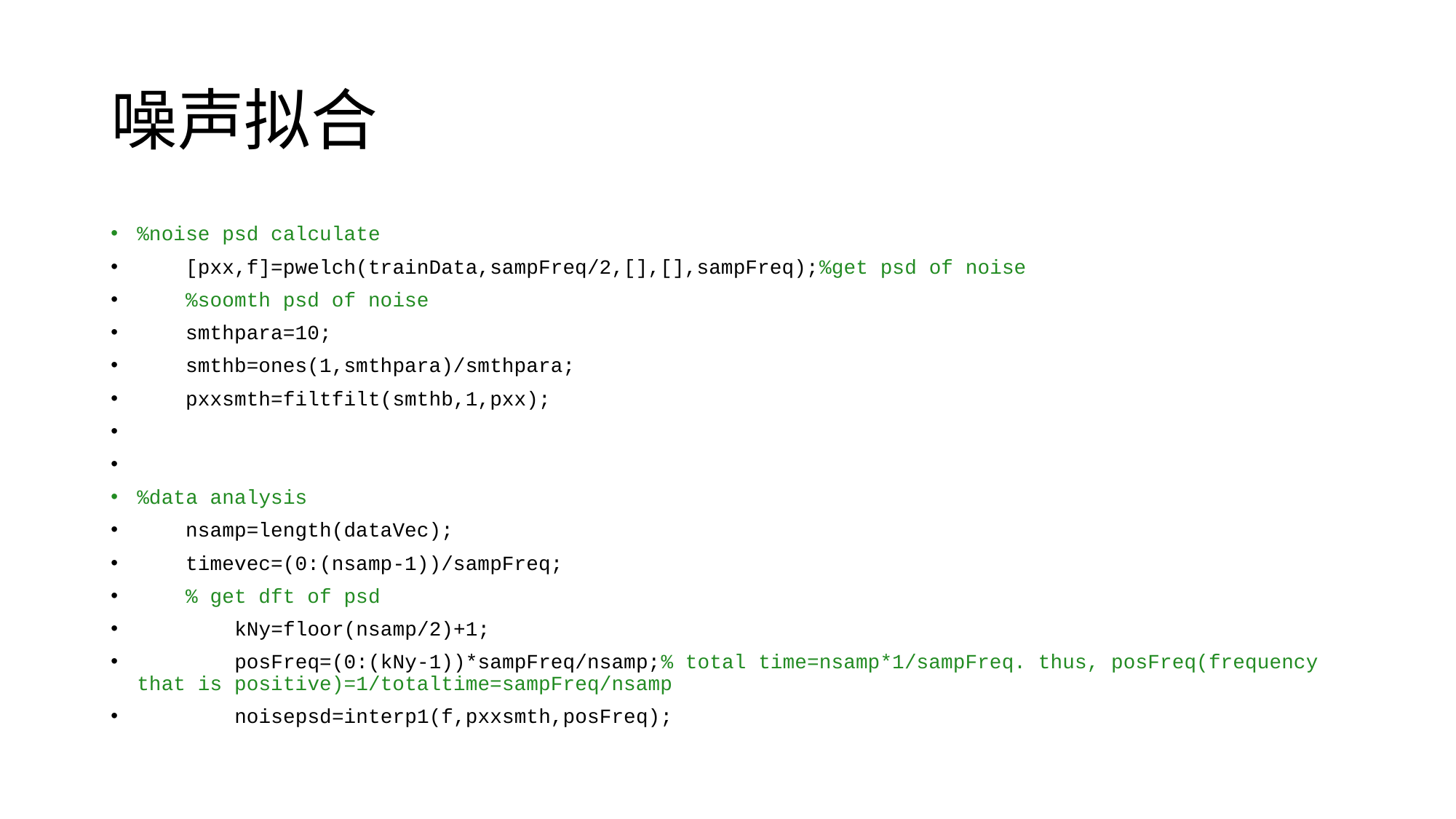

# 噪声拟合
%noise psd calculate
    [pxx,f]=pwelch(trainData,sampFreq/2,[],[],sampFreq);%get psd of noise
    %soomth psd of noise
    smthpara=10;
    smthb=ones(1,smthpara)/smthpara;
    pxxsmth=filtfilt(smthb,1,pxx);

%data analysis
    nsamp=length(dataVec);
    timevec=(0:(nsamp-1))/sampFreq;
    % get dft of psd
        kNy=floor(nsamp/2)+1;
        posFreq=(0:(kNy-1))*sampFreq/nsamp;% total time=nsamp*1/sampFreq. thus, posFreq(frequency that is positive)=1/totaltime=sampFreq/nsamp
        noisepsd=interp1(f,pxxsmth,posFreq);